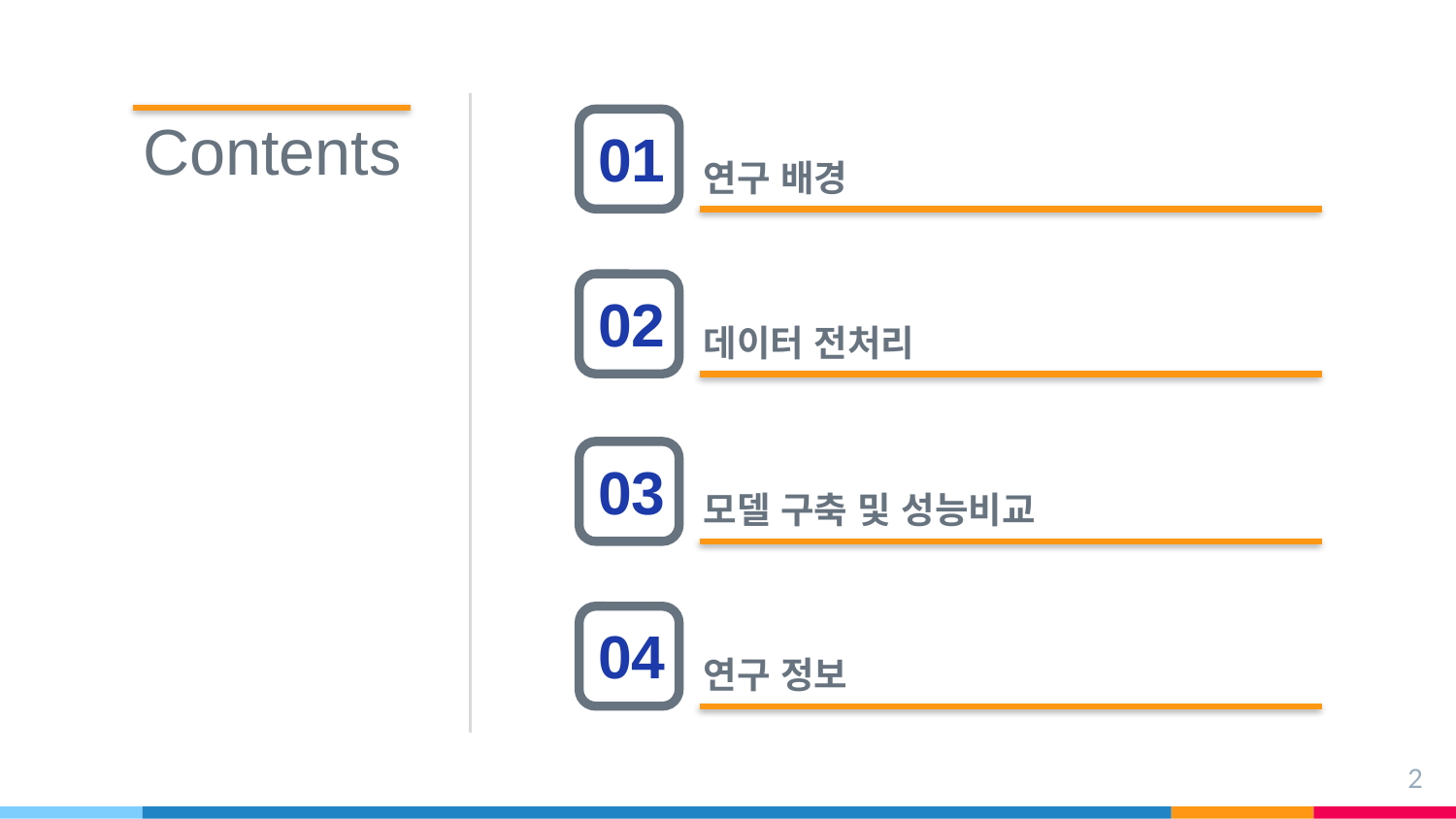

Contents

01
연구 배경

02
데이터 전처리

03
모델 구축 및 성능비교

04
연구 정보
2